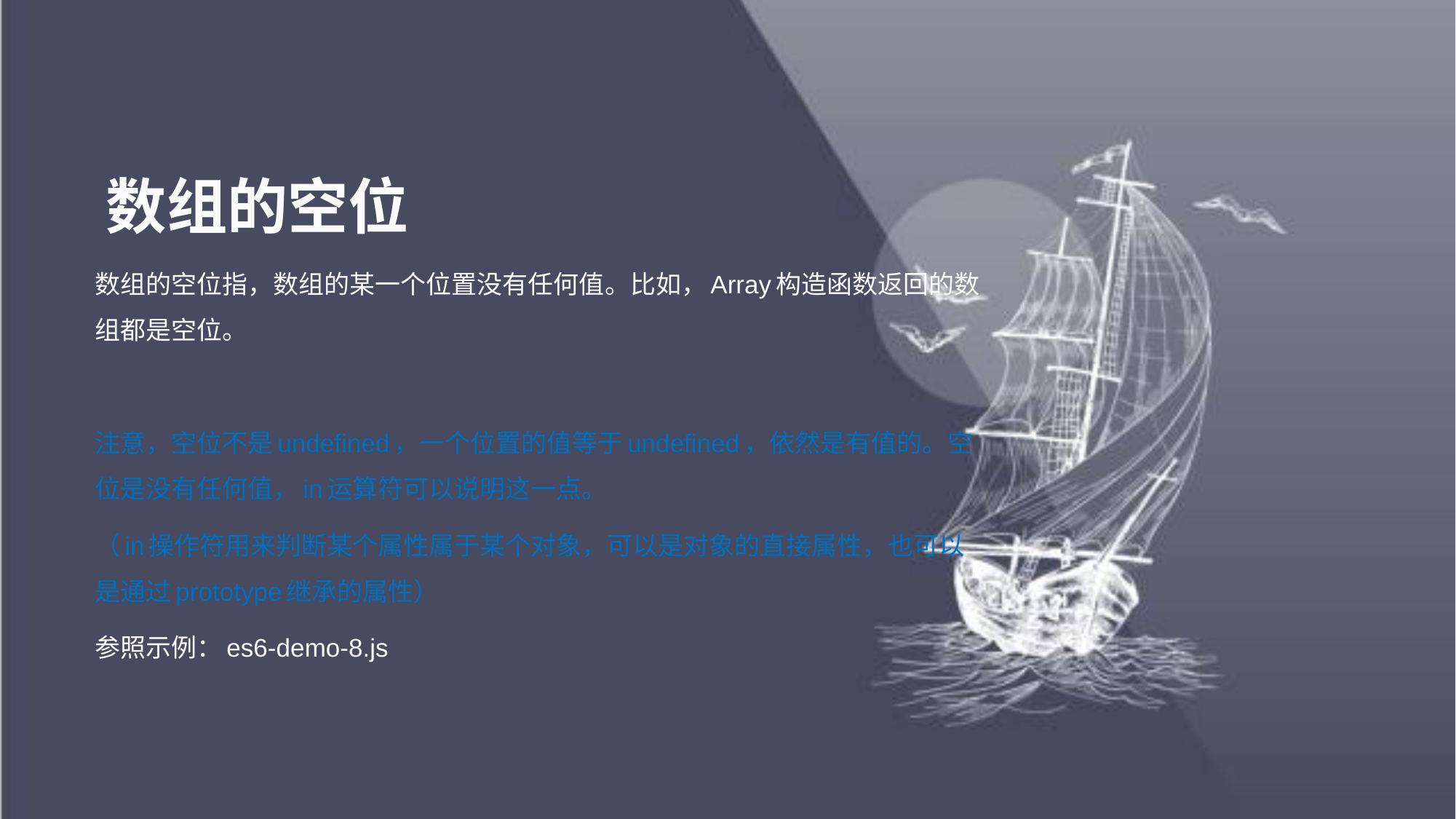

# 数组的空位
数组的空位指，数组的某一个位置没有任何值。比如，Array构造函数返回的数组都是空位。

注意，空位不是undefined，一个位置的值等于undefined，依然是有值的。空位是没有任何值，in运算符可以说明这一点。
（in操作符用来判断某个属性属于某个对象，可以是对象的直接属性，也可以是通过prototype继承的属性）
参照示例：es6-demo-8.js